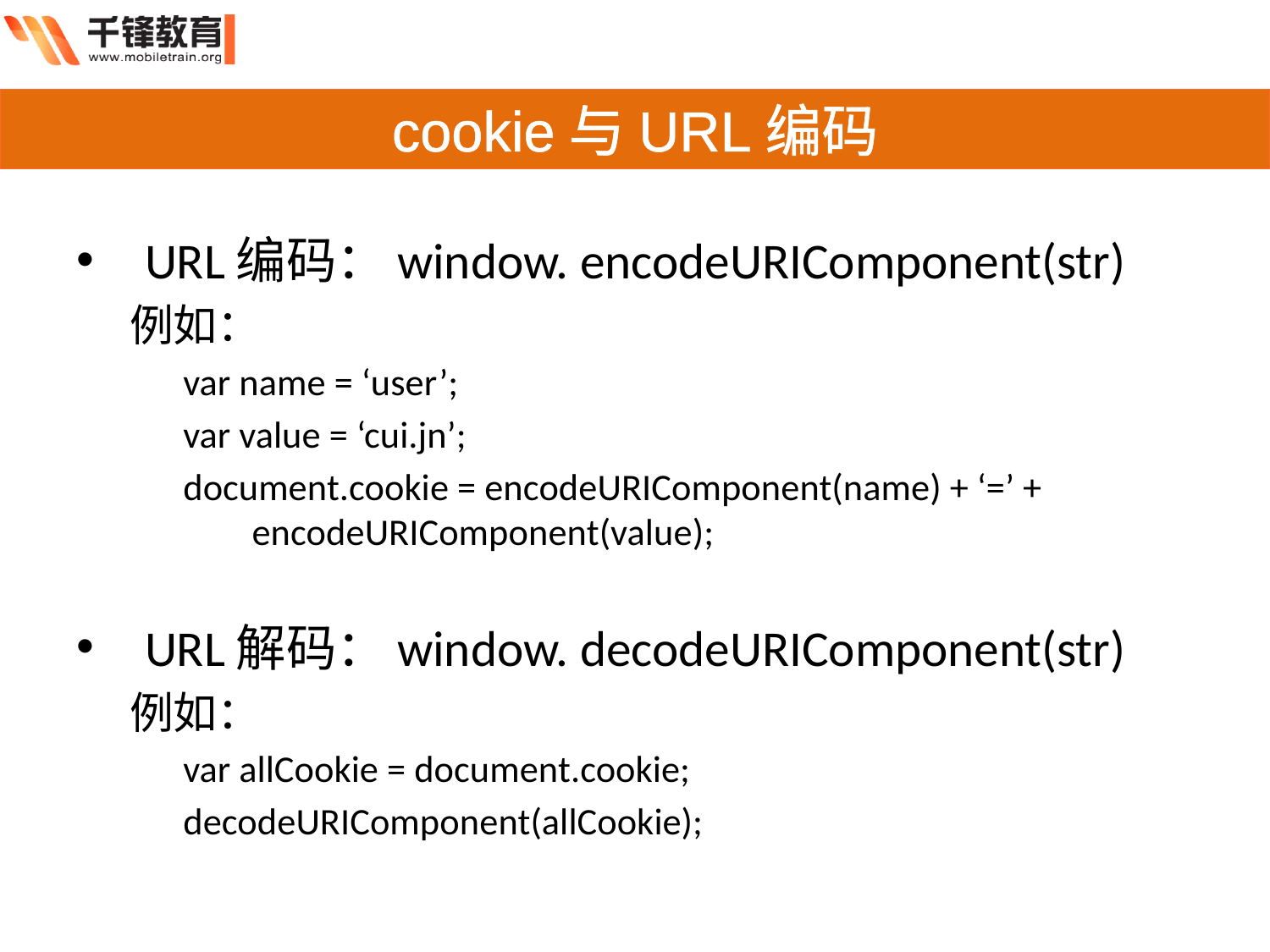

# cookie与URL编码
URL编码：window. encodeURIComponent(str)
例如：
var name = ‘user’;
var value = ‘cui.jn’;
document.cookie = encodeURIComponent(name) + ‘=’ + encodeURIComponent(value);

URL解码：window. decodeURIComponent(str)
例如：
var allCookie = document.cookie;
decodeURIComponent(allCookie);